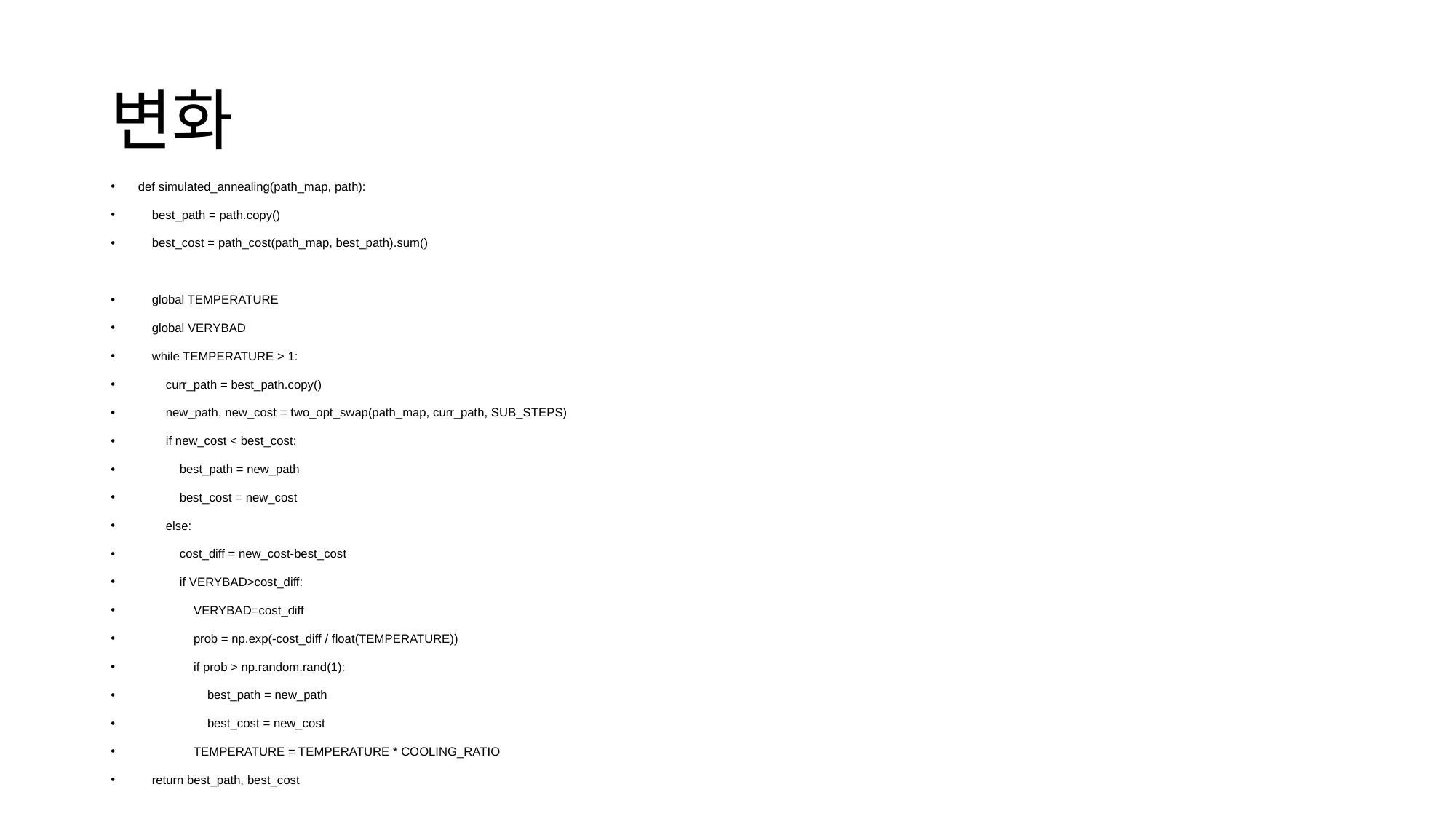

# 변화
def simulated_annealing(path_map, path):
    best_path = path.copy()
    best_cost = path_cost(path_map, best_path).sum()

    global TEMPERATURE
    global VERYBAD
    while TEMPERATURE > 1:
        curr_path = best_path.copy()
        new_path, new_cost = two_opt_swap(path_map, curr_path, SUB_STEPS)
        if new_cost < best_cost:
            best_path = new_path
            best_cost = new_cost
        else:
            cost_diff = new_cost-best_cost
            if VERYBAD>cost_diff:
                VERYBAD=cost_diff
                prob = np.exp(-cost_diff / float(TEMPERATURE))
                if prob > np.random.rand(1):
                    best_path = new_path
                    best_cost = new_cost
                TEMPERATURE = TEMPERATURE * COOLING_RATIO
    return best_path, best_cost